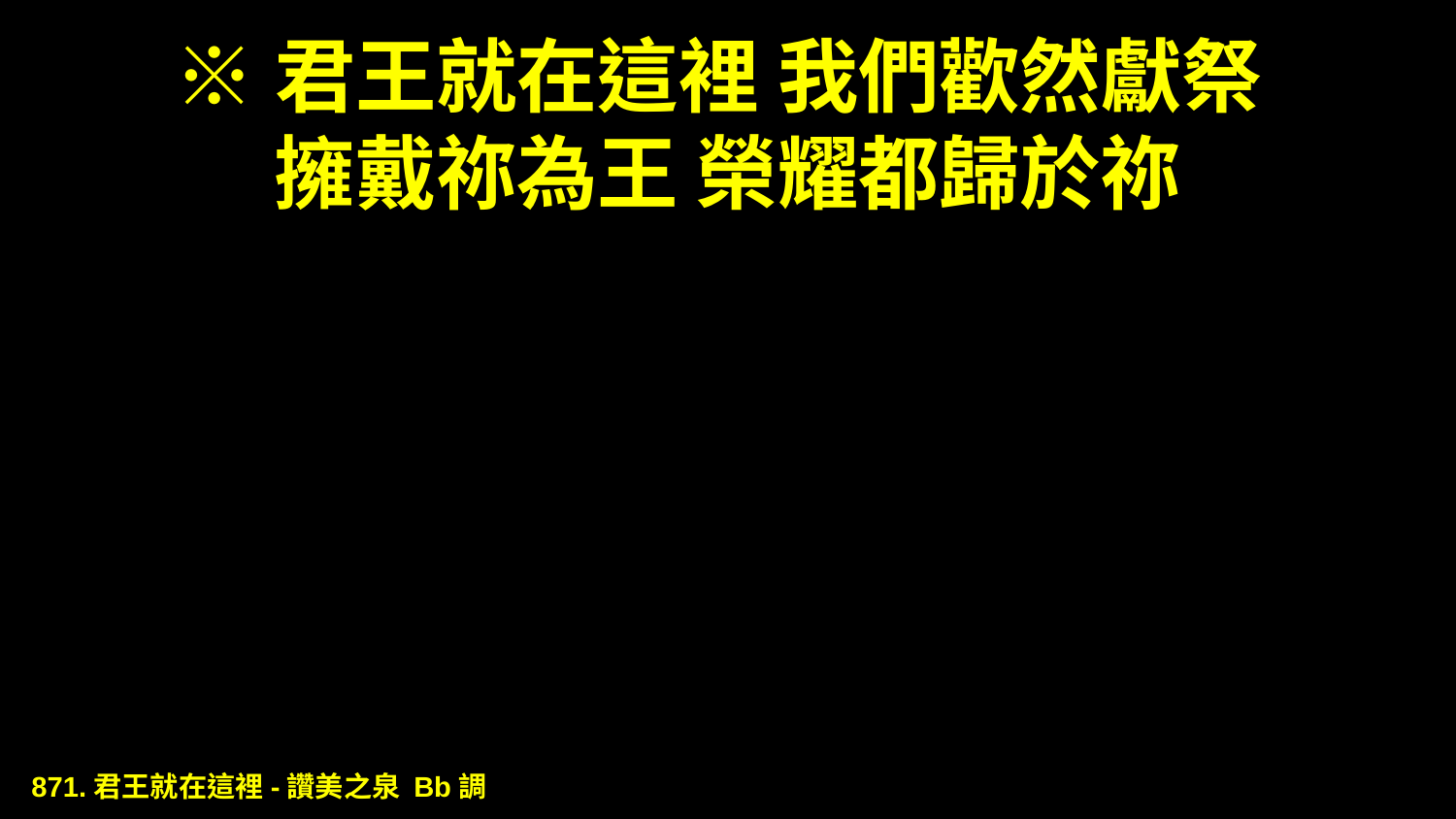

# ※君王就在這裡 我們歡然獻祭 擁戴祢為王 榮耀都歸於祢
871.君王就在這裡-讚美之泉 Bb調